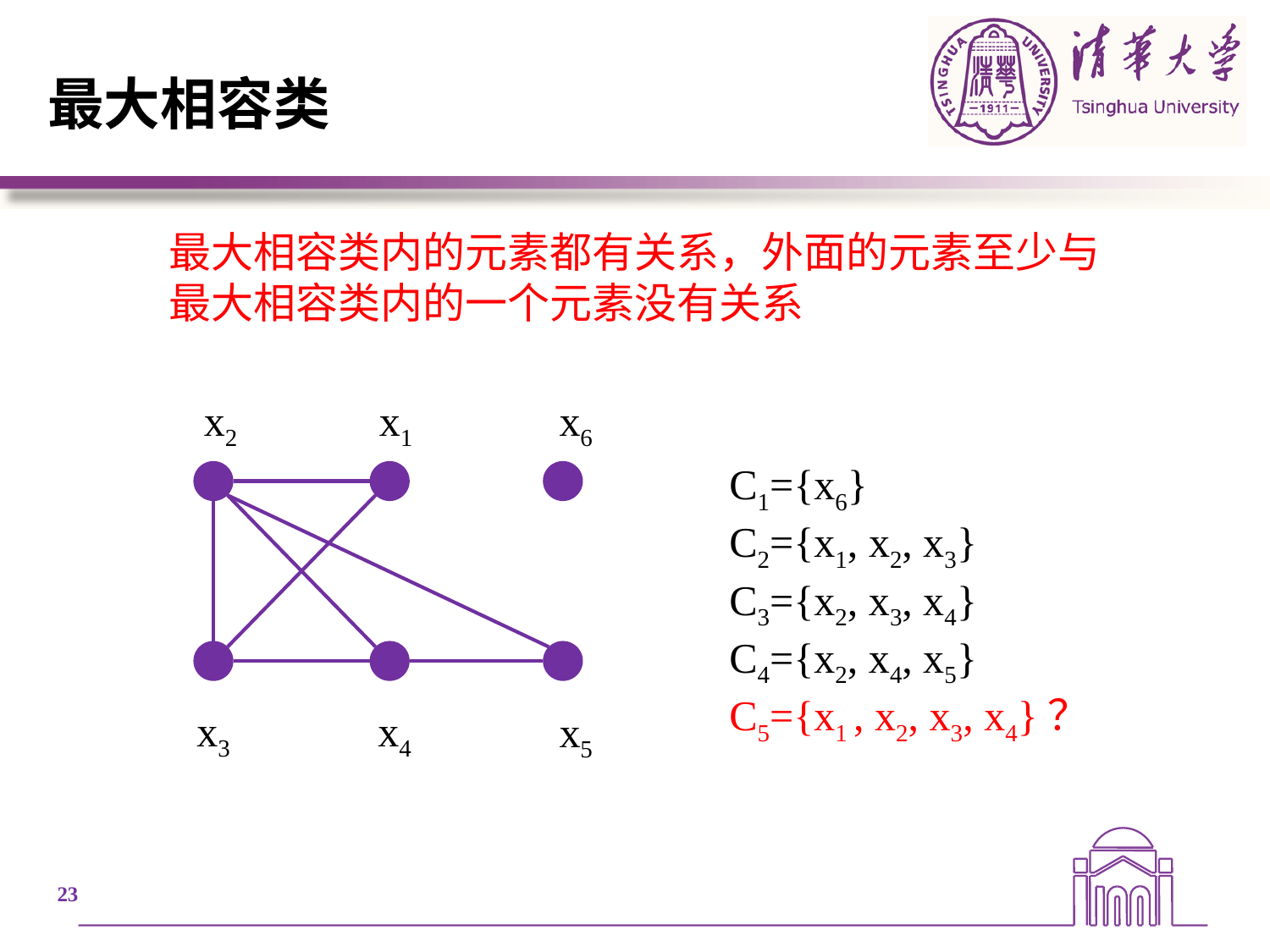

# 最大相容类
最大相容类内的元素都有关系，外面的元素至少与
最大相容类内的一个元素没有关系
x1
x6
x2
C1={x6}
C2={x1, x2, x3}
C3={x2, x3, x4}
C4={x2, x4, x5}
C5={x1 , x2, x3, x4}？

x4
x3
x5